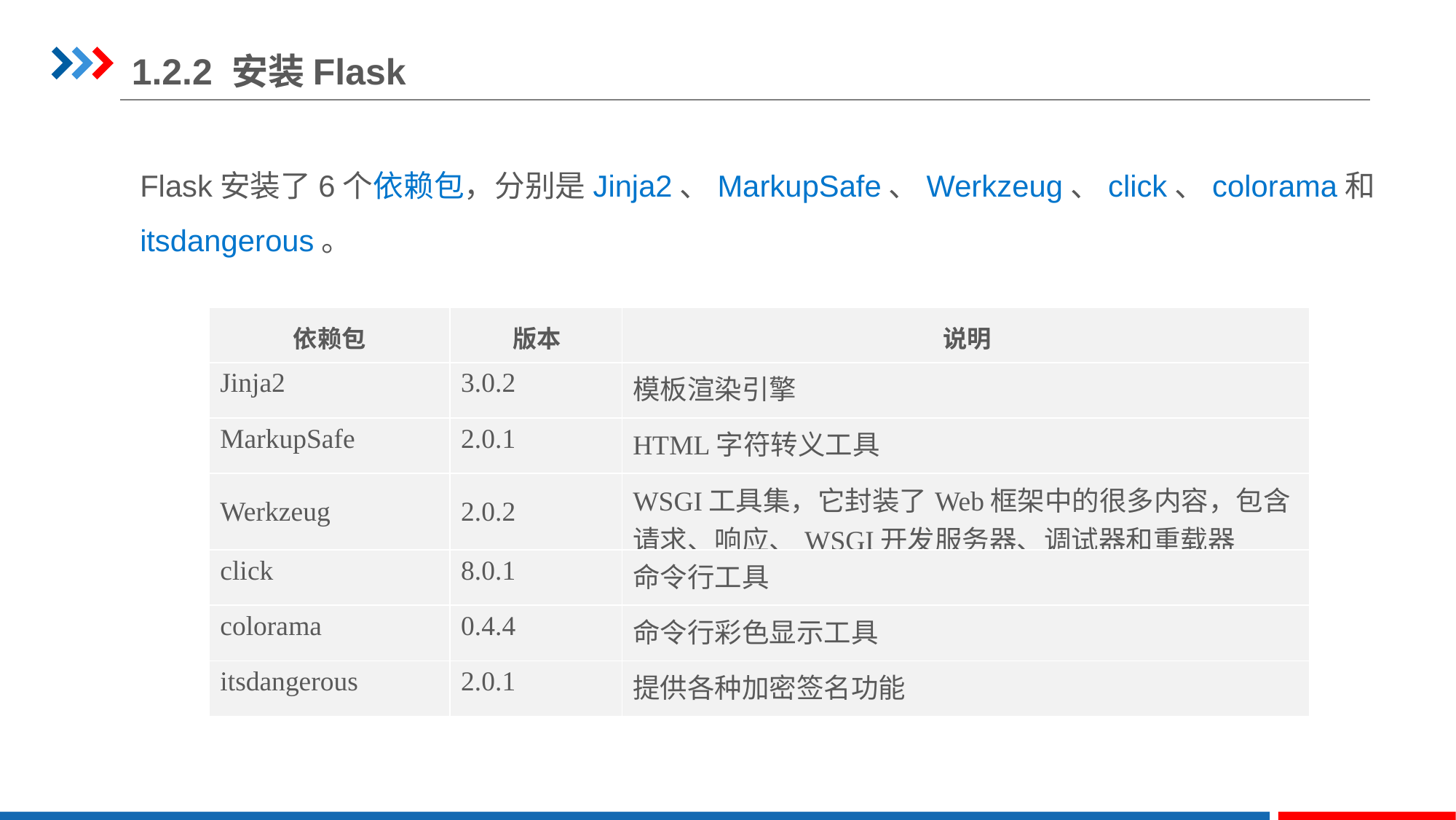

1.2.2 安装Flask
Flask安装了6个依赖包，分别是Jinja2、MarkupSafe、Werkzeug、click、colorama和itsdangerous。
| 依赖包 | 版本 | 说明 |
| --- | --- | --- |
| Jinja2 | 3.0.2 | 模板渲染引擎 |
| MarkupSafe | 2.0.1 | HTML字符转义工具 |
| Werkzeug | 2.0.2 | WSGI工具集，它封装了Web框架中的很多内容，包含请求、响应、WSGI开发服务器、调试器和重载器 |
| click | 8.0.1 | 命令行工具 |
| colorama | 0.4.4 | 命令行彩色显示工具 |
| itsdangerous | 2.0.1 | 提供各种加密签名功能 |